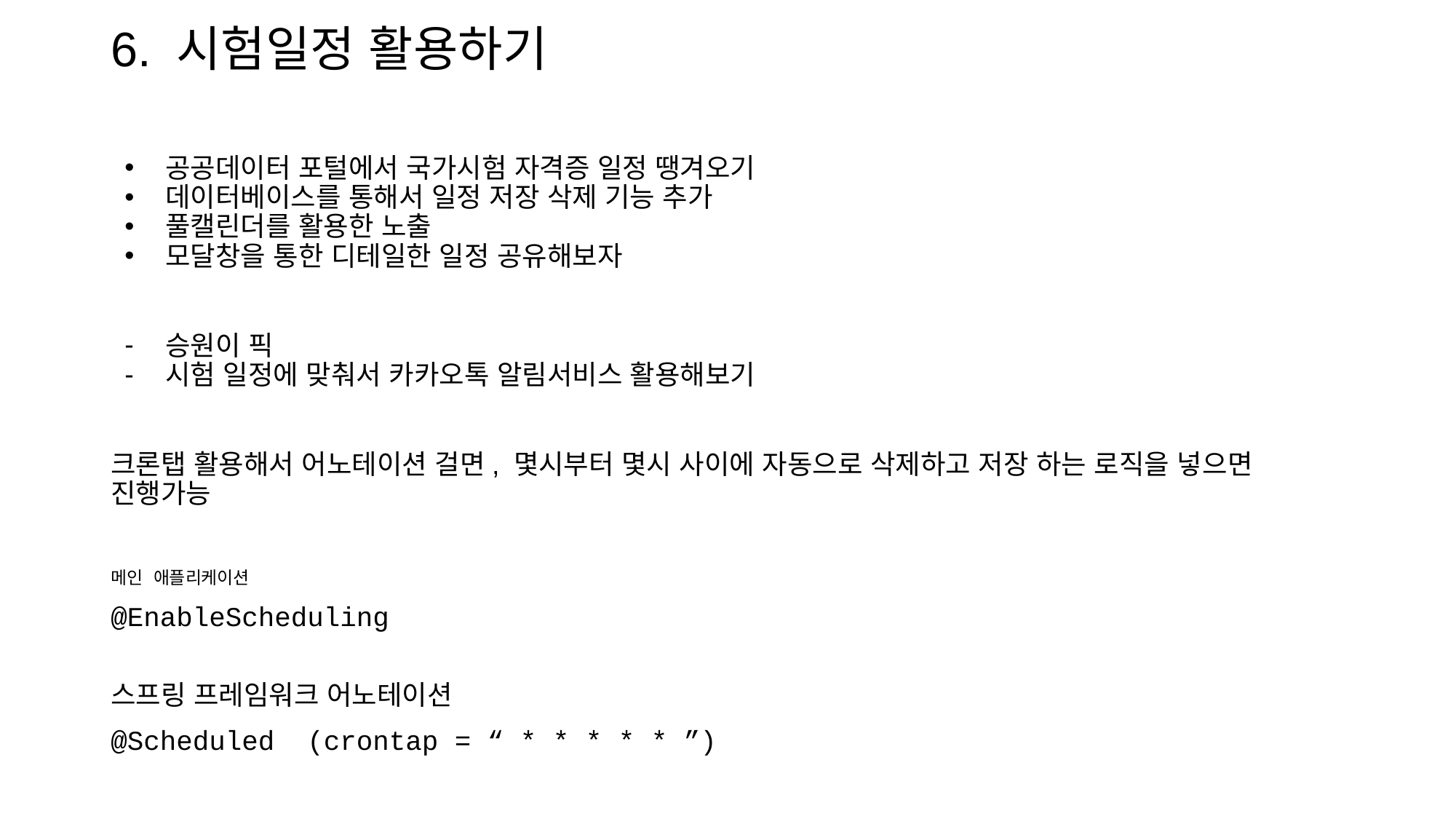

# 6. 시험일정 활용하기
공공데이터 포털에서 국가시험 자격증 일정 땡겨오기
데이터베이스를 통해서 일정 저장 삭제 기능 추가
풀캘린더를 활용한 노출
모달창을 통한 디테일한 일정 공유해보자

승원이 픽
시험 일정에 맞춰서 카카오톡 알림서비스 활용해보기

크론탭 활용해서 어노테이션 걸면, 몇시부터 몇시 사이에 자동으로 삭제하고 저장 하는 로직을 넣으면 진행가능

메인 애플리케이션
@EnableScheduling

스프링 프레임워크 어노테이션
@Scheduled  (crontap = “ * * * * * ”)